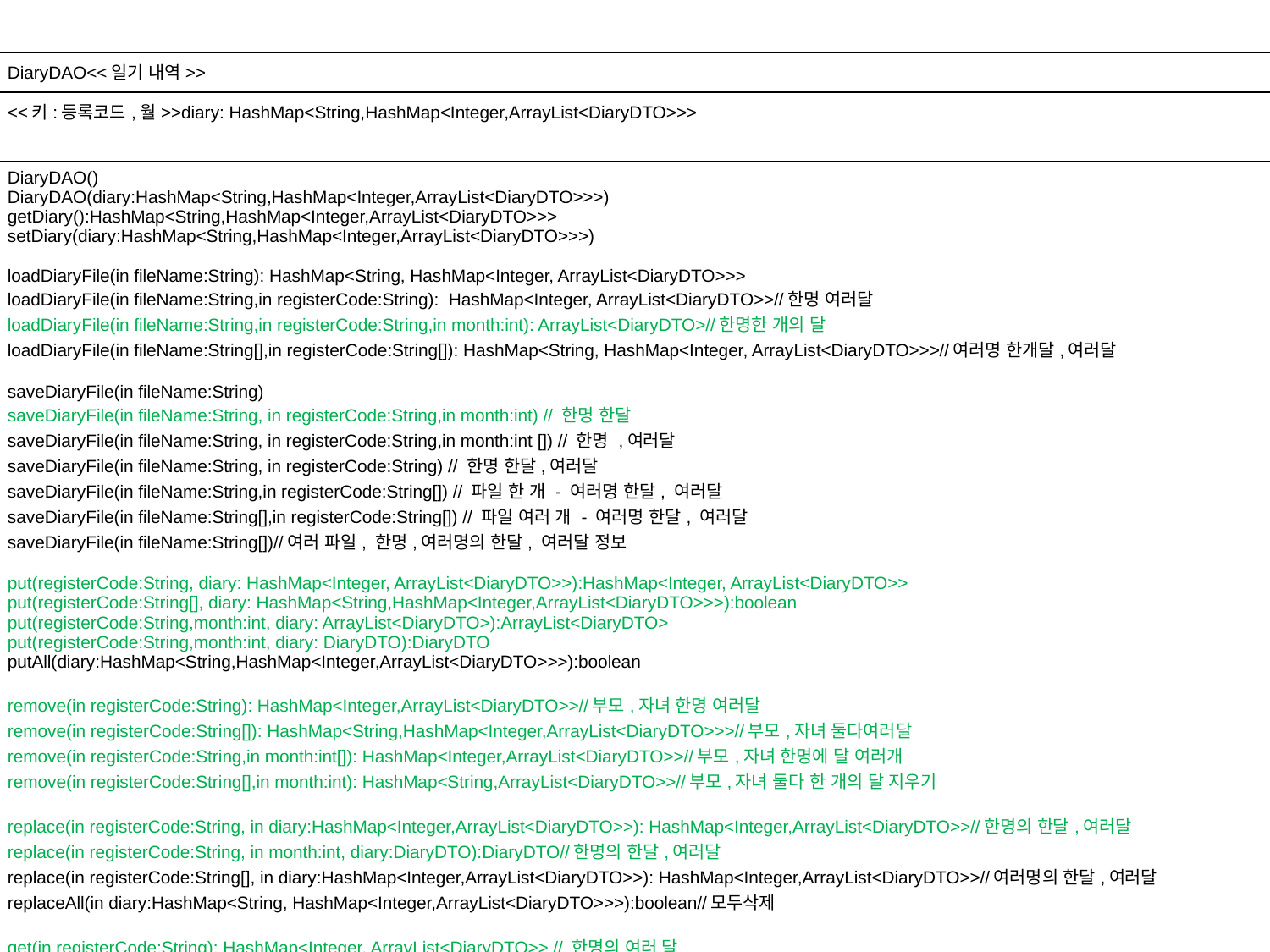

| DiaryDAO<<일기 내역>> |
| --- |
| <<키:등록코드,월>>diary: HashMap<String,HashMap<Integer,ArrayList<DiaryDTO>>> |
| DiaryDAO() DiaryDAO(diary:HashMap<String,HashMap<Integer,ArrayList<DiaryDTO>>>) getDiary():HashMap<String,HashMap<Integer,ArrayList<DiaryDTO>>> setDiary(diary:HashMap<String,HashMap<Integer,ArrayList<DiaryDTO>>>) loadDiaryFile(in fileName:String): HashMap<String, HashMap<Integer, ArrayList<DiaryDTO>>> loadDiaryFile(in fileName:String,in registerCode:String): HashMap<Integer, ArrayList<DiaryDTO>>//한명 여러달 loadDiaryFile(in fileName:String,in registerCode:String,in month:int): ArrayList<DiaryDTO>//한명한 개의 달 loadDiaryFile(in fileName:String[],in registerCode:String[]): HashMap<String, HashMap<Integer, ArrayList<DiaryDTO>>>//여러명 한개달,여러달 saveDiaryFile(in fileName:String) saveDiaryFile(in fileName:String, in registerCode:String,in month:int) // 한명 한달 saveDiaryFile(in fileName:String, in registerCode:String,in month:int []) // 한명 ,여러달 saveDiaryFile(in fileName:String, in registerCode:String) // 한명 한달,여러달 saveDiaryFile(in fileName:String,in registerCode:String[]) // 파일 한 개 - 여러명 한달, 여러달 saveDiaryFile(in fileName:String[],in registerCode:String[]) // 파일 여러 개 - 여러명 한달, 여러달 saveDiaryFile(in fileName:String[])//여러 파일, 한명,여러명의 한달, 여러달 정보 put(registerCode:String, diary: HashMap<Integer, ArrayList<DiaryDTO>>):HashMap<Integer, ArrayList<DiaryDTO>> put(registerCode:String[], diary: HashMap<String,HashMap<Integer,ArrayList<DiaryDTO>>>):boolean put(registerCode:String,month:int, diary: ArrayList<DiaryDTO>):ArrayList<DiaryDTO> put(registerCode:String,month:int, diary: DiaryDTO):DiaryDTO putAll(diary:HashMap<String,HashMap<Integer,ArrayList<DiaryDTO>>>):boolean remove(in registerCode:String): HashMap<Integer,ArrayList<DiaryDTO>>//부모,자녀 한명 여러달 remove(in registerCode:String[]): HashMap<String,HashMap<Integer,ArrayList<DiaryDTO>>>//부모,자녀 둘다여러달 remove(in registerCode:String,in month:int[]): HashMap<Integer,ArrayList<DiaryDTO>>//부모,자녀 한명에 달 여러개 remove(in registerCode:String[],in month:int): HashMap<String,ArrayList<DiaryDTO>>//부모,자녀 둘다 한 개의 달 지우기 replace(in registerCode:String, in diary:HashMap<Integer,ArrayList<DiaryDTO>>): HashMap<Integer,ArrayList<DiaryDTO>>//한명의 한달,여러달 replace(in registerCode:String, in month:int, diary:DiaryDTO):DiaryDTO//한명의 한달,여러달 replace(in registerCode:String[], in diary:HashMap<Integer,ArrayList<DiaryDTO>>): HashMap<Integer,ArrayList<DiaryDTO>>//여러명의 한달,여러달 replaceAll(in diary:HashMap<String, HashMap<Integer,ArrayList<DiaryDTO>>>):boolean//모두삭제 get(in registerCode:String): HashMap<Integer, ArrayList<DiaryDTO>> // 한명의 여러 달 get(in registerCode:String,in month:int): ArrayList<DiaryDTO> // 한명의 한달 get(in registerCode:String[],in month:int): HashMap<String, ArrayList<DiaryDTO>> //여러명의 한달 get(in registerCode:String[],in month:int[]): HashMap<String, HashMap<Integer, ArrayList<DiaryDTO>>>//여러명의 여러달 toString() |